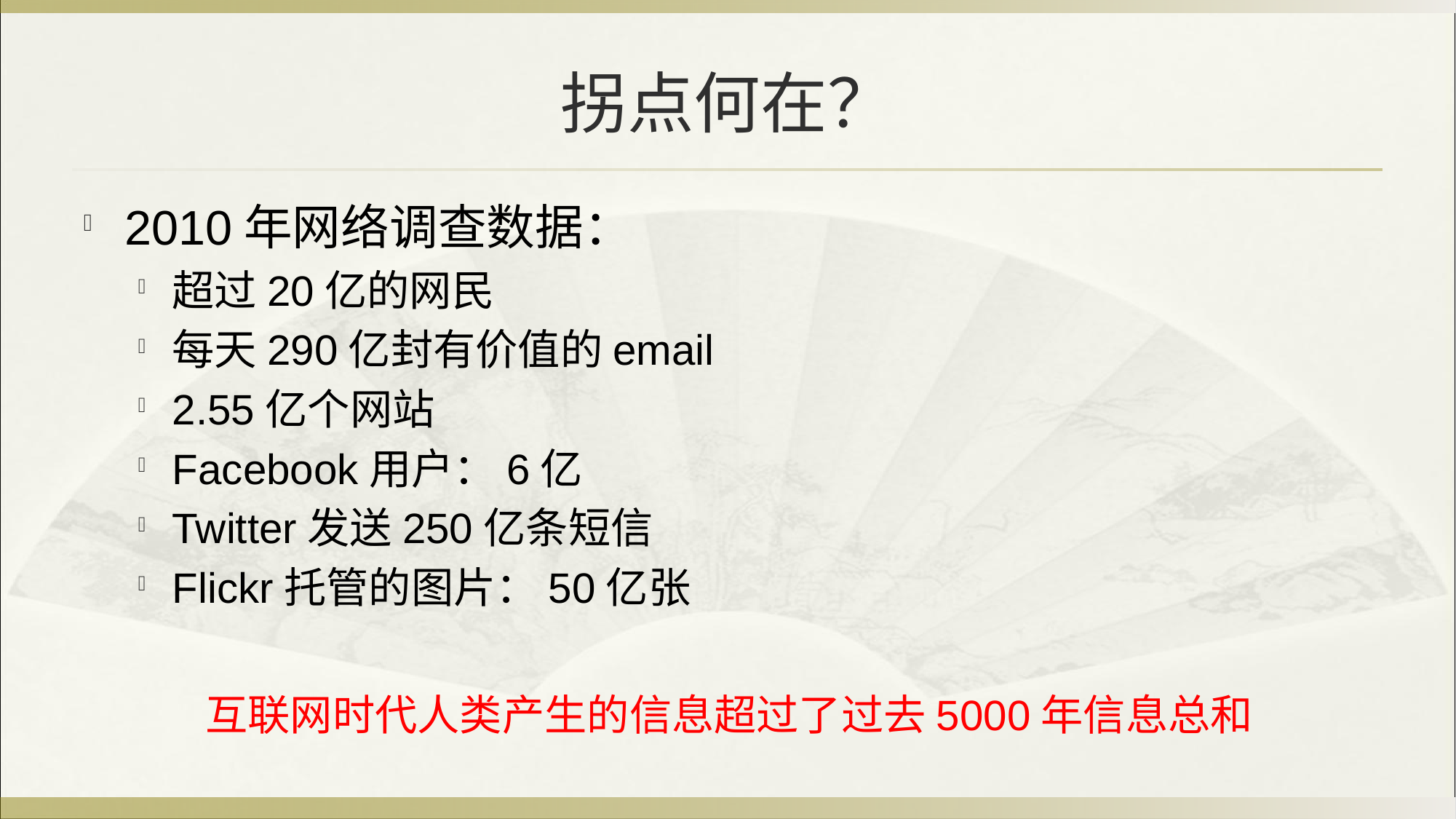

# 拐点何在？
2010年网络调查数据：
超过20亿的网民
每天290亿封有价值的email
2.55亿个网站
Facebook用户：6亿
Twitter发送250亿条短信
Flickr托管的图片：50亿张
互联网时代人类产生的信息超过了过去5000年信息总和